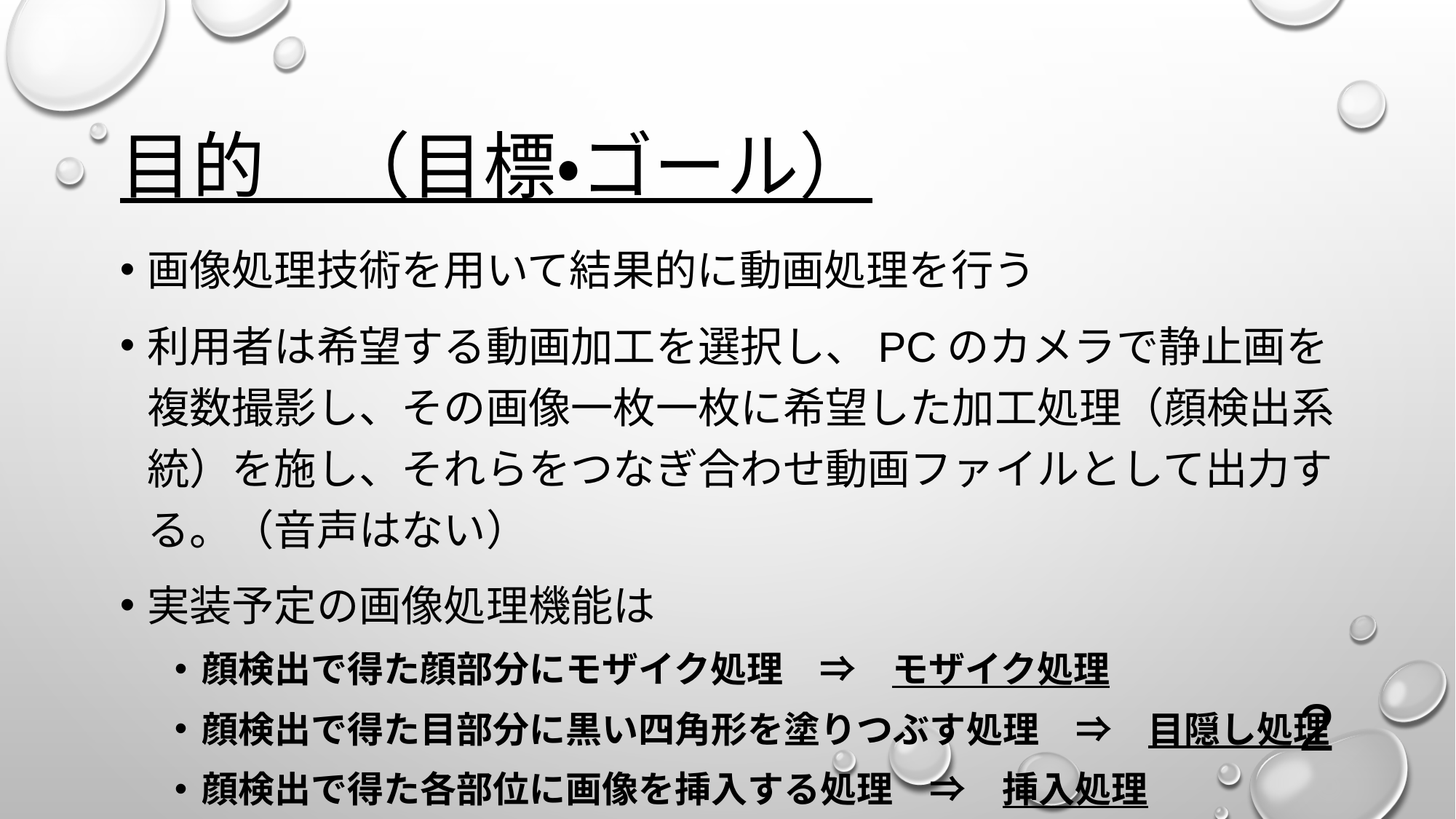

# 目的　（目標・ゴール）
画像処理技術を用いて結果的に動画処理を行う
利用者は希望する動画加工を選択し、PCのカメラで静止画を複数撮影し、その画像一枚一枚に希望した加工処理（顔検出系統）を施し、それらをつなぎ合わせ動画ファイルとして出力する。（音声はない）
実装予定の画像処理機能は
顔検出で得た顔部分にモザイク処理　⇒　モザイク処理
顔検出で得た目部分に黒い四角形を塗りつぶす処理　⇒　目隠し処理
顔検出で得た各部位に画像を挿入する処理　⇒　挿入処理
2